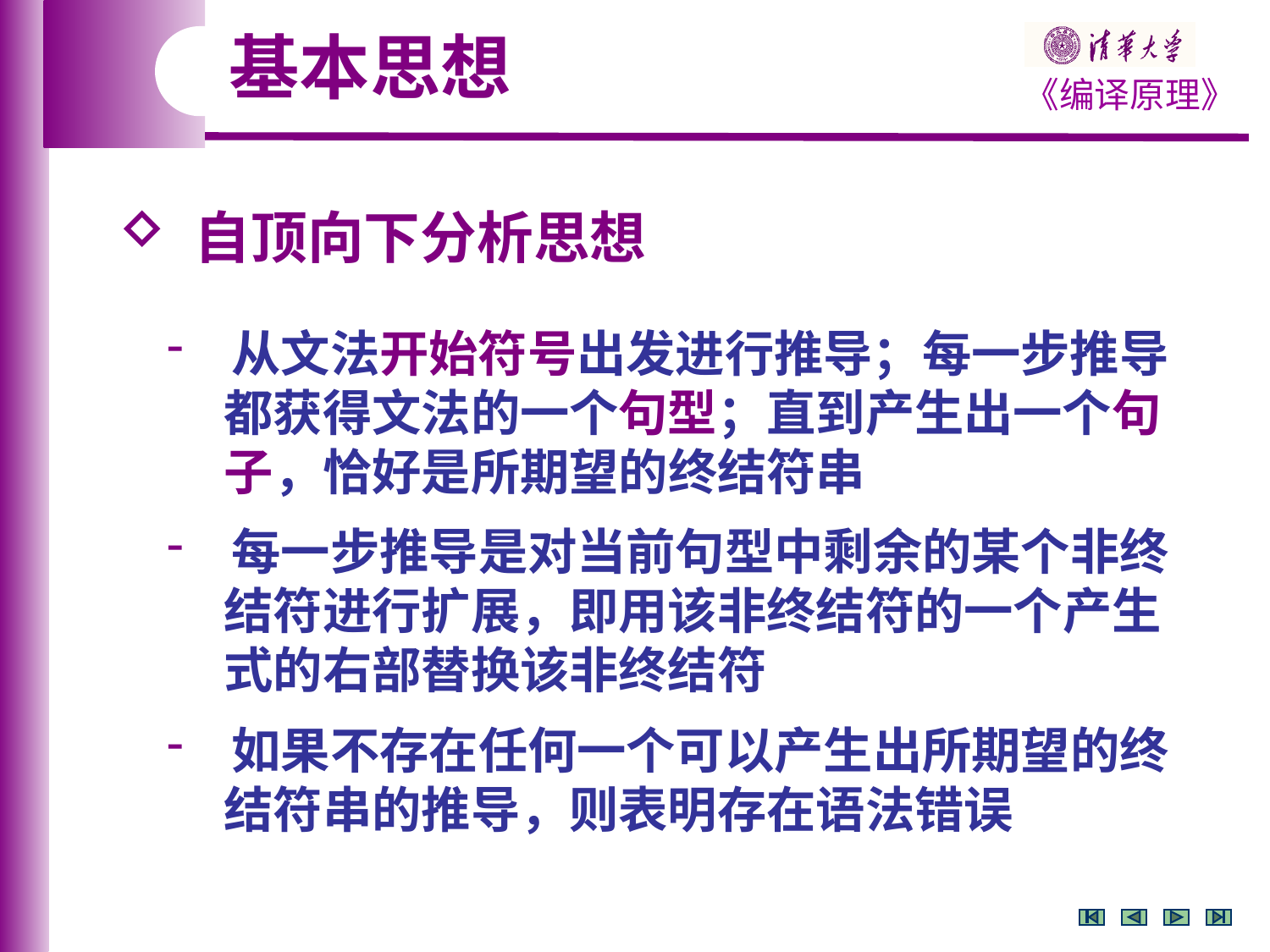

基本思想
 自顶向下分析思想
  从文法开始符号出发进行推导；每一步推导
    都获得文法的一个句型；直到产生出一个句
    子，恰好是所期望的终结符串

  每一步推导是对当前句型中剩余的某个非终
    结符进行扩展，即用该非终结符的一个产生
    式的右部替换该非终结符

  如果不存在任何一个可以产生出所期望的终
    结符串的推导，则表明存在语法错误